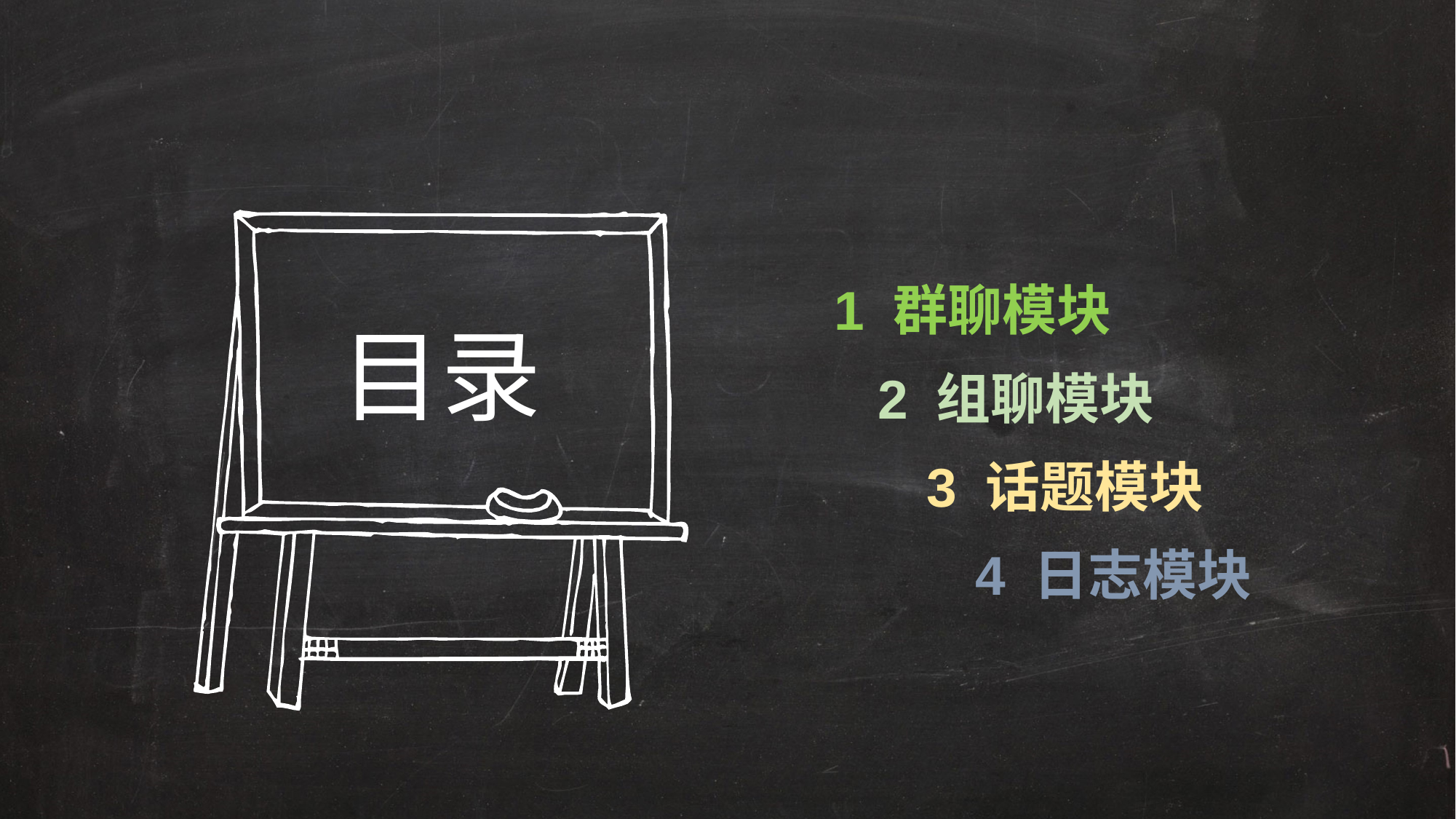

1 群聊模块
目录
2 组聊模块
3 话题模块
4 日志模块